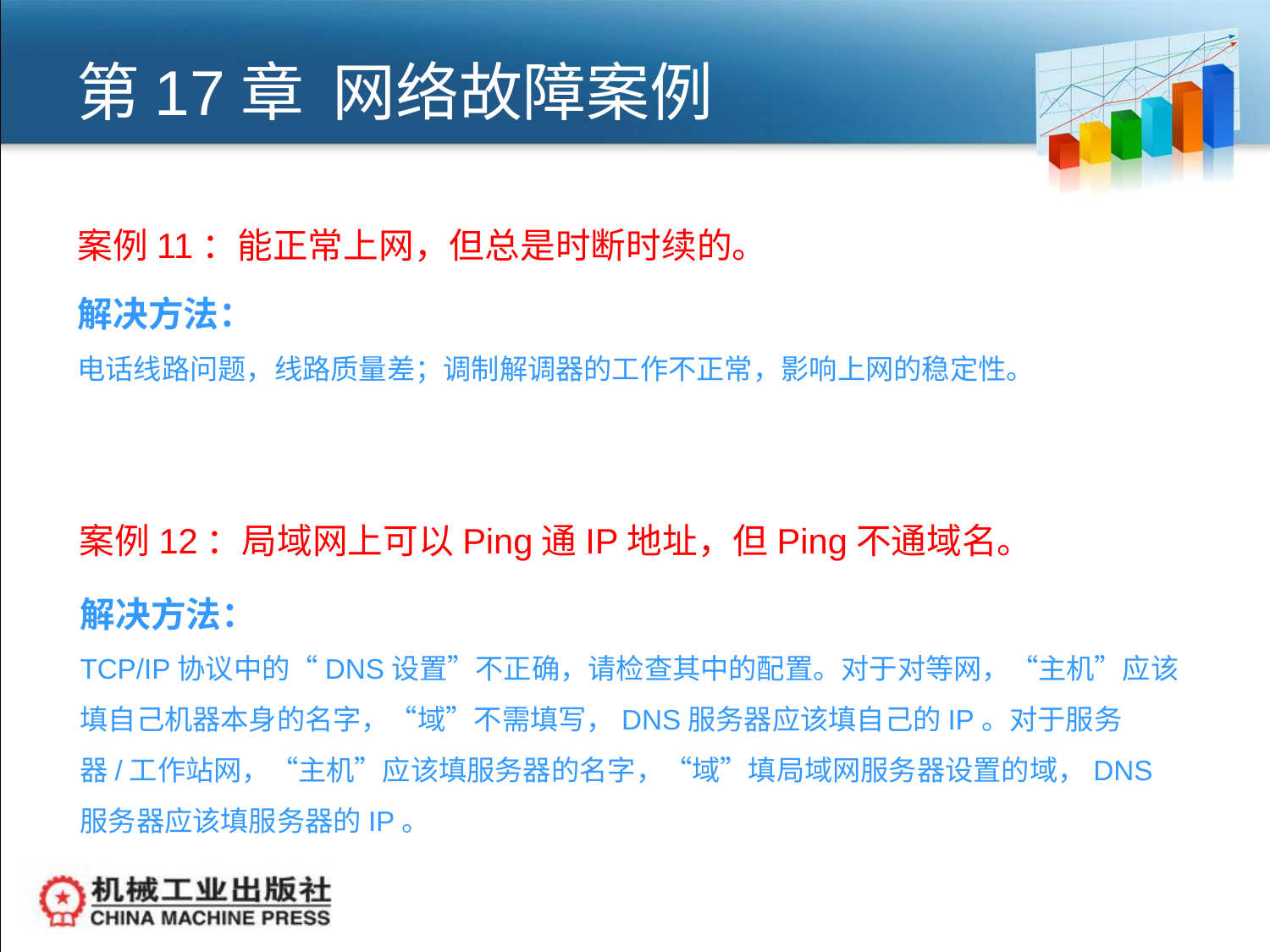

# 第17章  网络故障案例
案例11：能正常上网，但总是时断时续的。
解决方法：
电话线路问题，线路质量差；调制解调器的工作不正常，影响上网的稳定性。
案例12：局域网上可以Ping通IP地址，但Ping不通域名。
解决方法：
TCP/IP协议中的“DNS设置”不正确，请检查其中的配置。对于对等网，“主机”应该填自己机器本身的名字，“域”不需填写，DNS服务器应该填自己的IP。对于服务器/工作站网，“主机”应该填服务器的名字，“域”填局域网服务器设置的域，DNS服务器应该填服务器的IP。